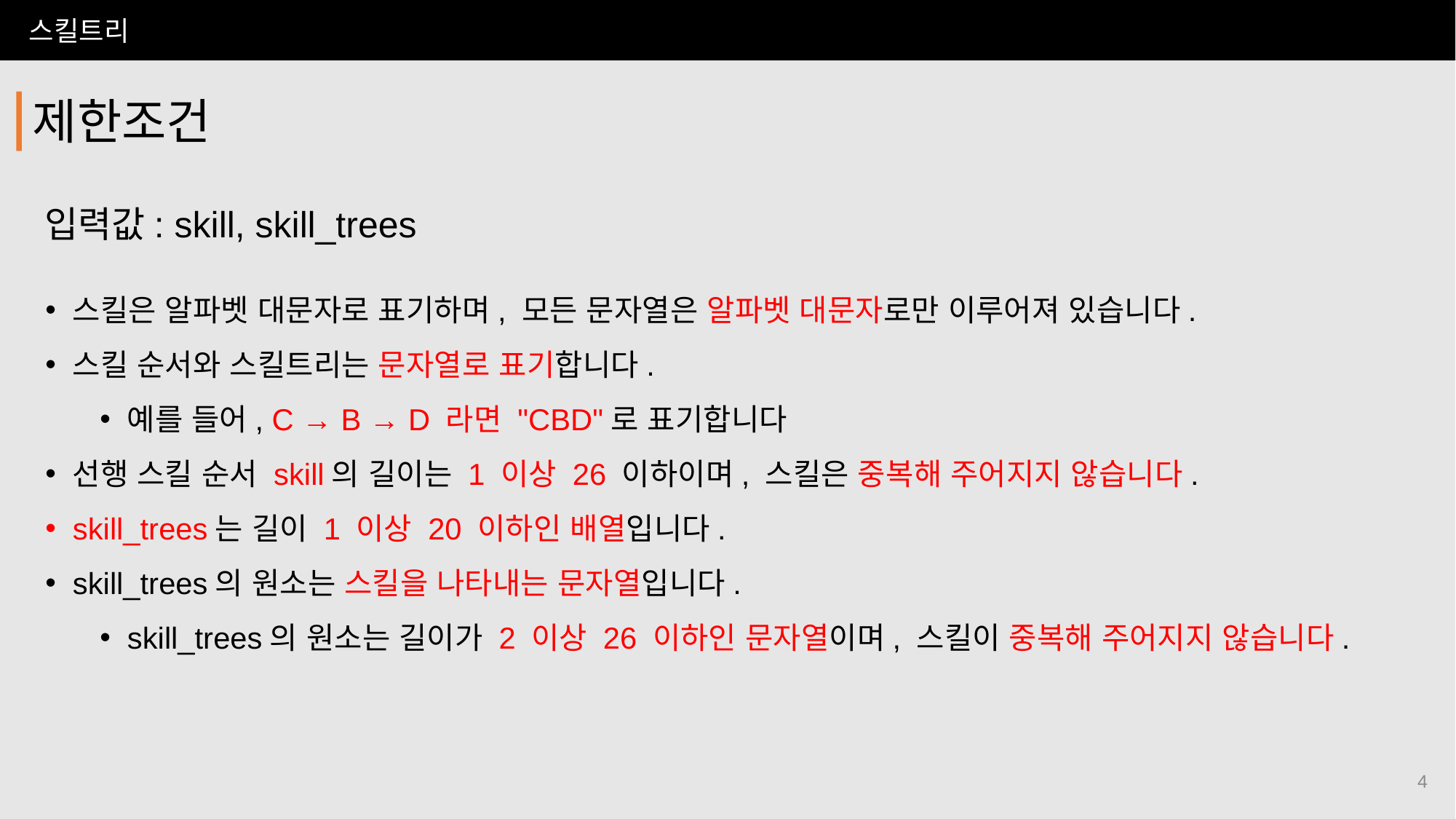

# 제한조건
입력값: skill, skill_trees

스킬은 알파벳 대문자로 표기하며, 모든 문자열은 알파벳 대문자로만 이루어져 있습니다.
스킬 순서와 스킬트리는 문자열로 표기합니다.
예를 들어, C → B → D 라면 "CBD"로 표기합니다
선행 스킬 순서 skill의 길이는 1 이상 26 이하이며, 스킬은 중복해 주어지지 않습니다.
skill_trees는 길이 1 이상 20 이하인 배열입니다.
skill_trees의 원소는 스킬을 나타내는 문자열입니다.
skill_trees의 원소는 길이가 2 이상 26 이하인 문자열이며, 스킬이 중복해 주어지지 않습니다.

4